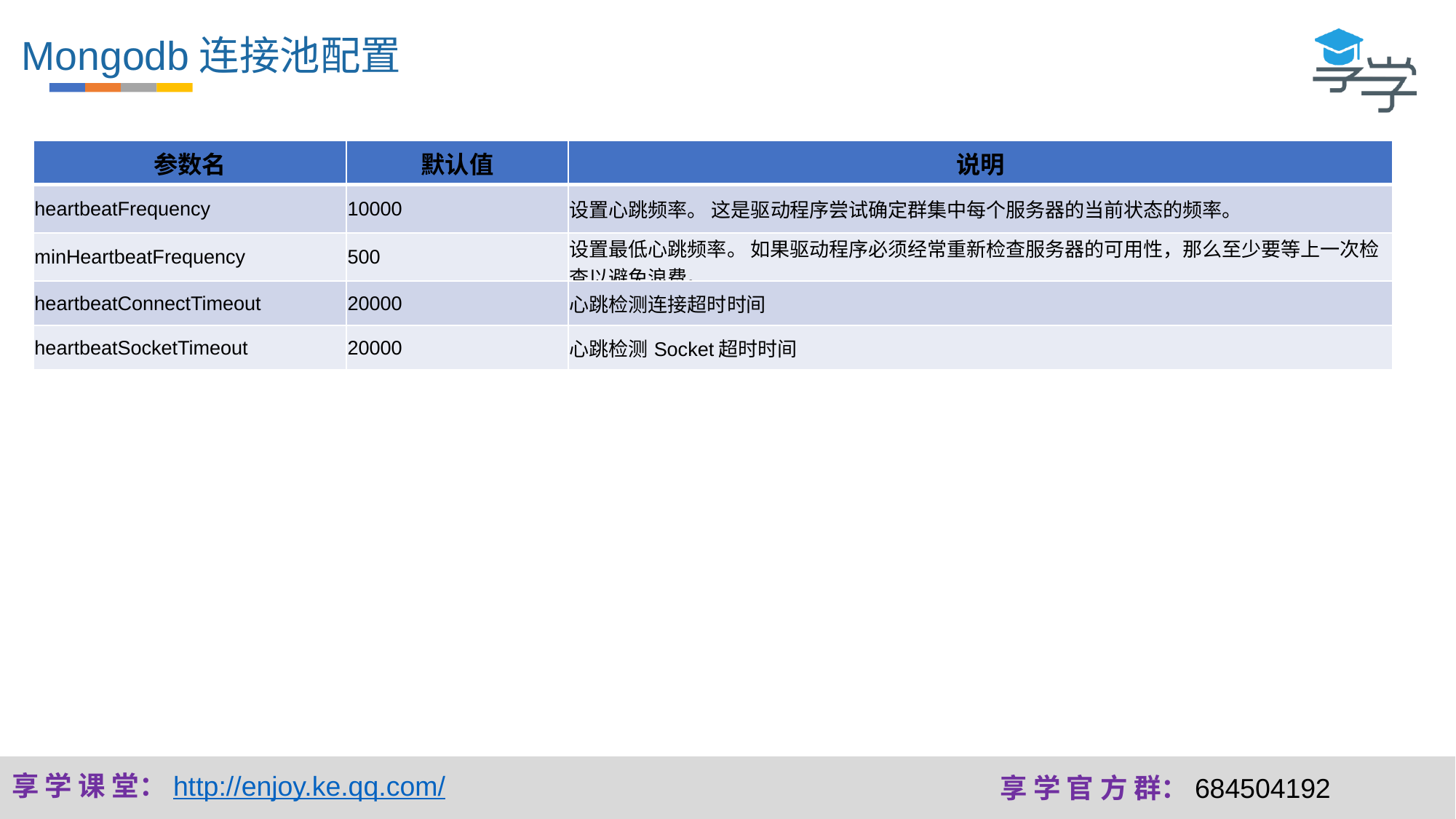

Mongodb连接池配置

| 参数名 | 默认值 | 说明 |
| --- | --- | --- |
| heartbeatFrequency | 10000 | 设置心跳频率。 这是驱动程序尝试确定群集中每个服务器的当前状态的频率。 |
| minHeartbeatFrequency | 500 | 设置最低心跳频率。 如果驱动程序必须经常重新检查服务器的可用性，那么至少要等上一次检查以避免浪费。 |
| heartbeatConnectTimeout | 20000 | 心跳检测连接超时时间 |
| heartbeatSocketTimeout | 20000 | 心跳检测Socket超时时间 |